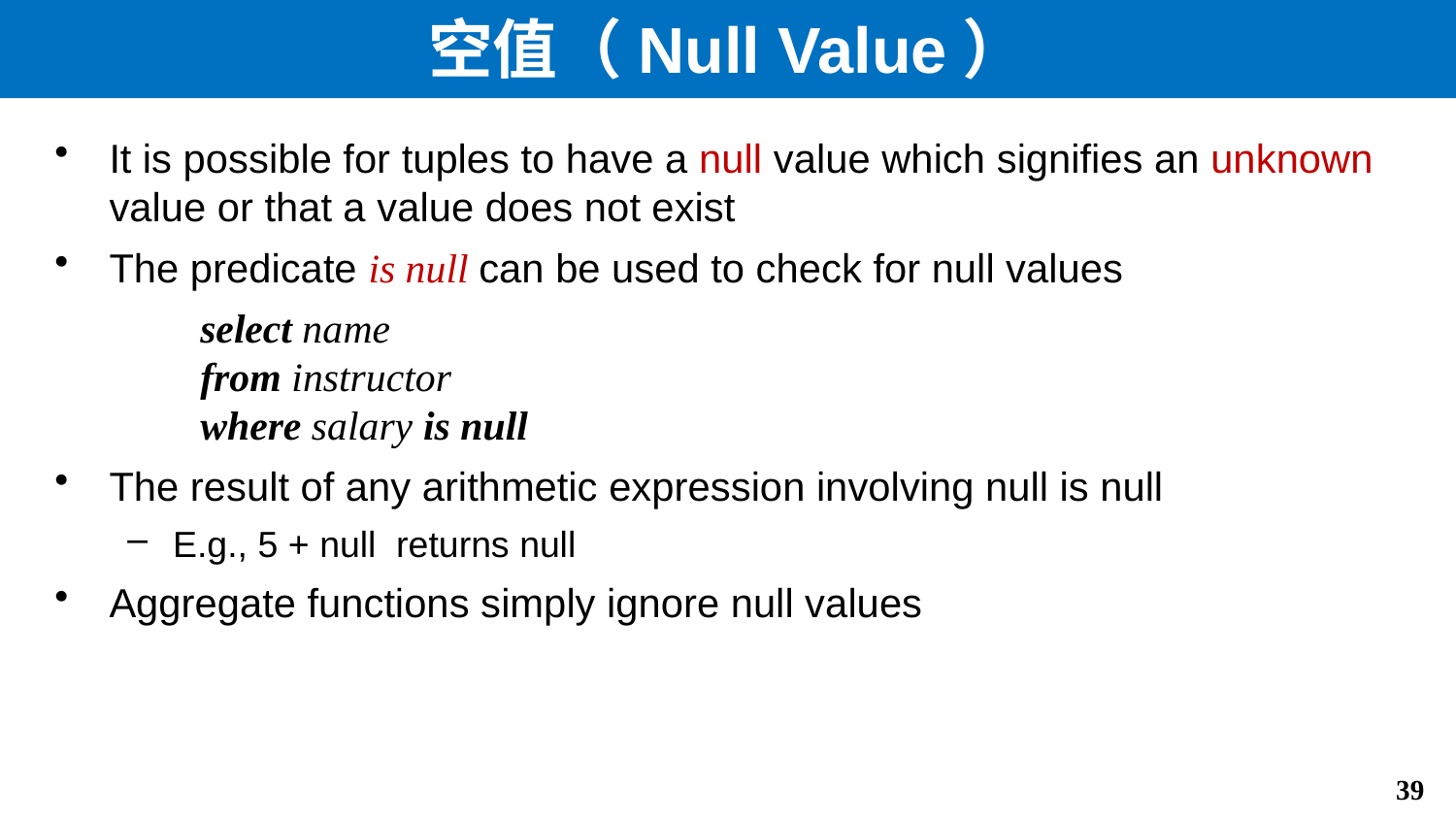

# 空值（Null Value）
It is possible for tuples to have a null value which signifies an unknown value or that a value does not exist
The predicate is null can be used to check for null values
	select name
	from instructor
	where salary is null
The result of any arithmetic expression involving null is null
E.g., 5 + null  returns null
Aggregate functions simply ignore null values